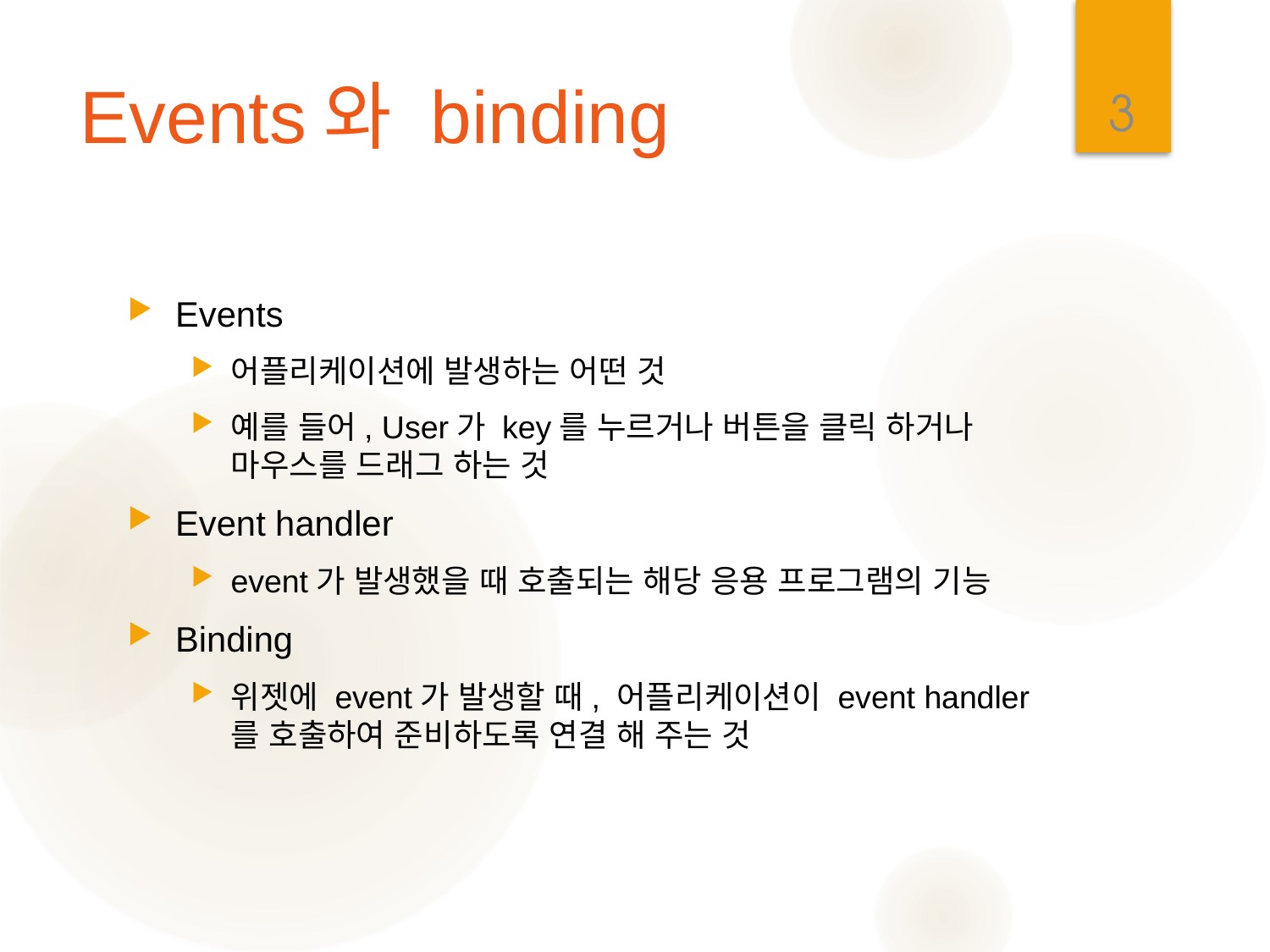

3
# Events와 binding
Events
어플리케이션에 발생하는 어떤 것
예를 들어, User가 key를 누르거나 버튼을 클릭 하거나 마우스를 드래그 하는 것
Event handler
event가 발생했을 때 호출되는 해당 응용 프로그램의 기능
Binding
위젯에 event가 발생할 때, 어플리케이션이 event handler를 호출하여 준비하도록 연결 해 주는 것